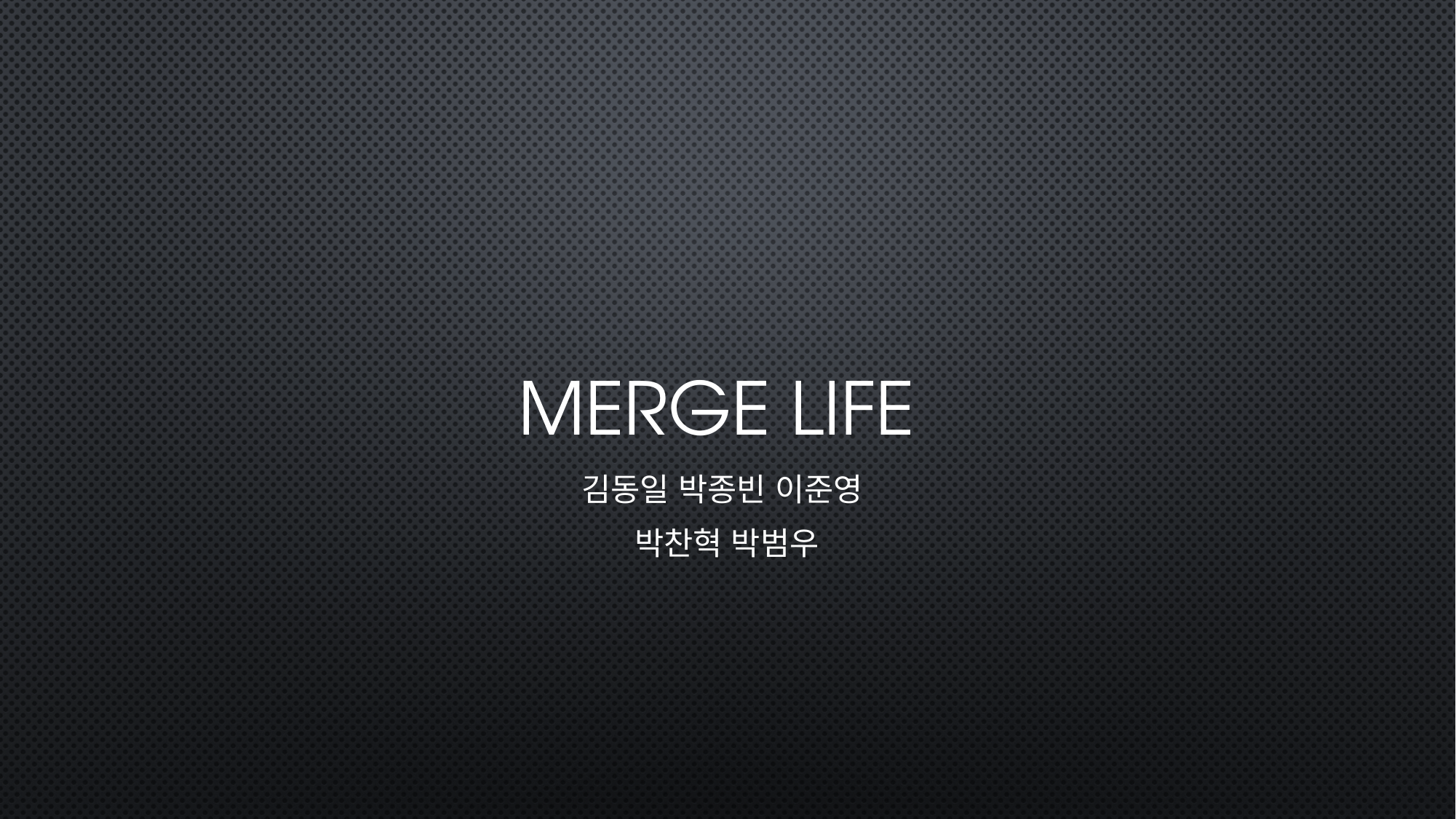

# Merge life
김동일 박종빈 이준영
박찬혁 박범우